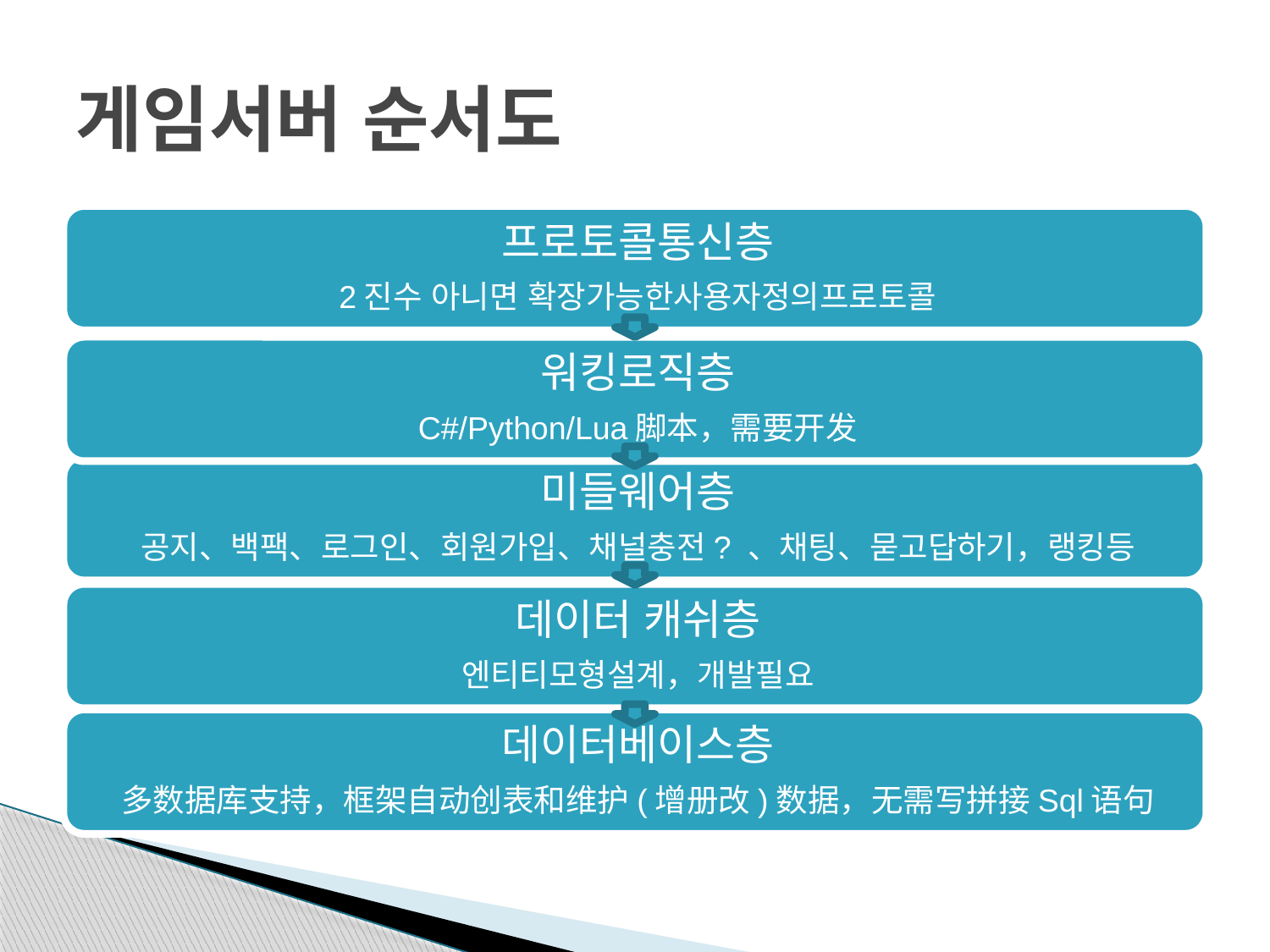

# 게임서버 순서도
프로토콜통신층
2진수 아니면 확장가능한사용자정의프로토콜
데이터 캐쉬층
엔티티모형설계，개발필요
미들웨어층
공지、백팩、로그인、회원가입、채널충전? 、채팅、묻고답하기，랭킹등
워킹로직층
C#/Python/Lua脚本，需要开发
데이터베이스층
多数据库支持，框架自动创表和维护(增册改)数据，无需写拼接Sql语句